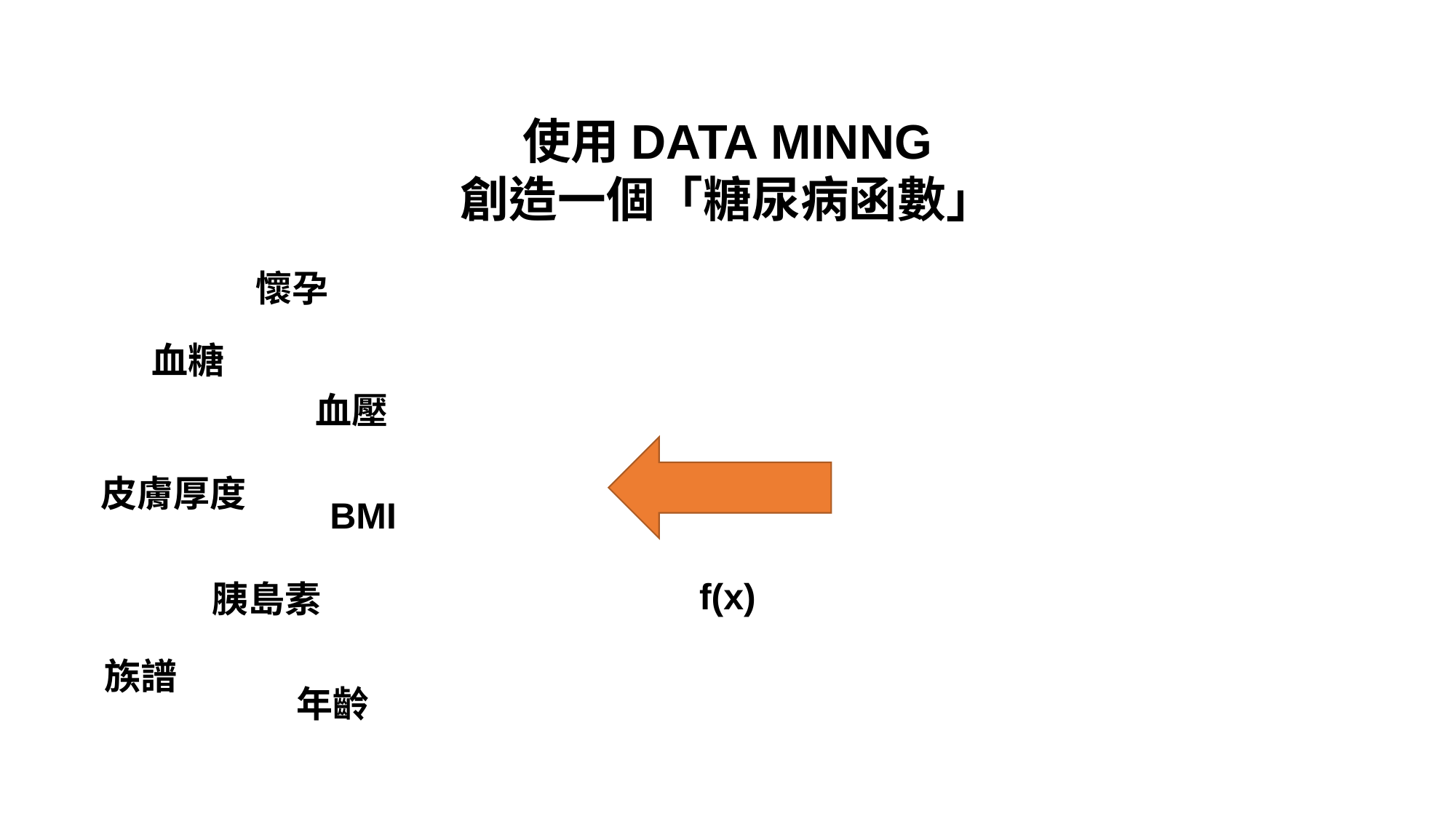

使用DATA MINNG
創造一個「糖尿病函數」
懷孕
血糖
血壓

皮膚厚度
BMI
f(x)
胰島素
族譜
年齡